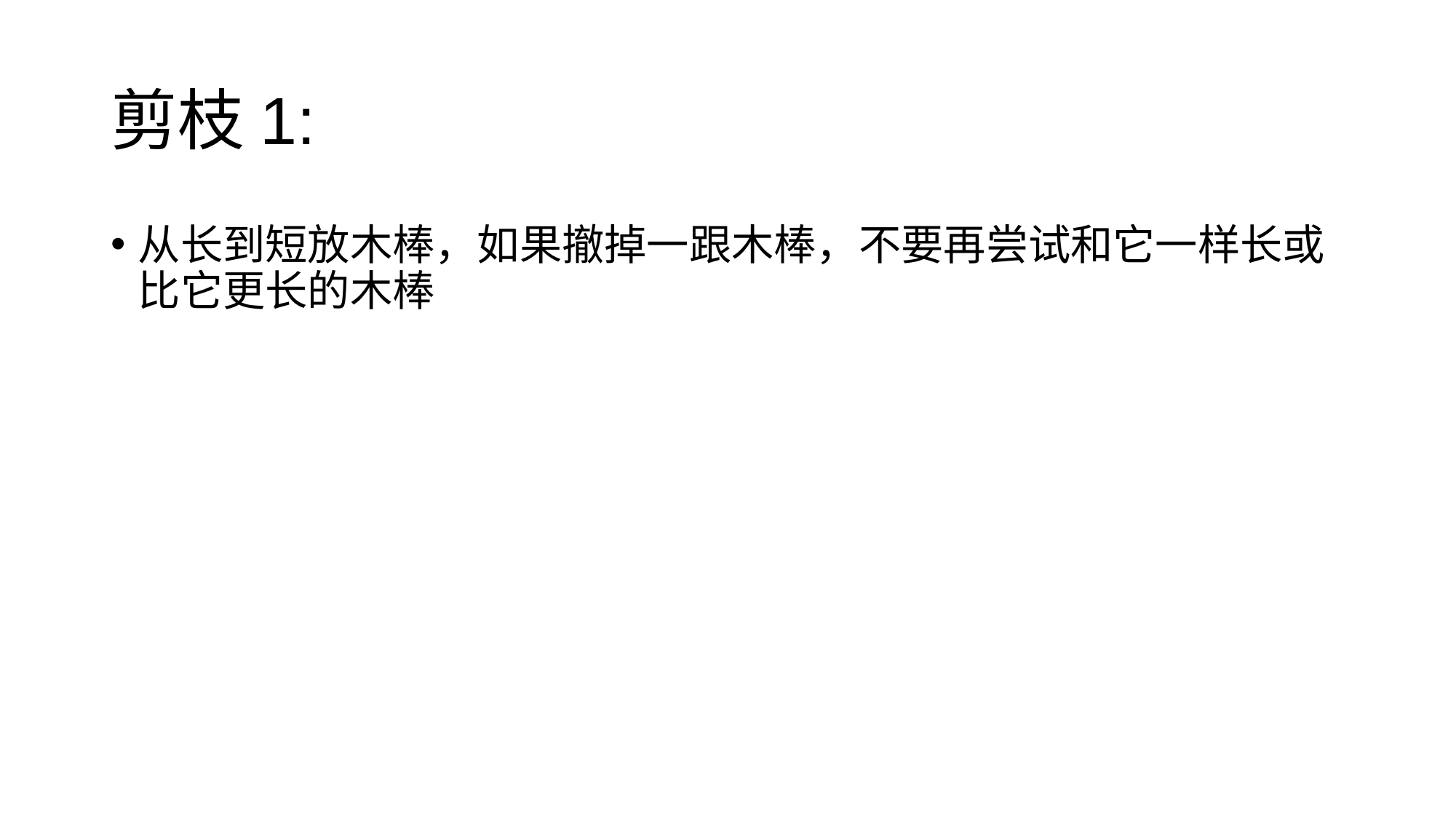

# 剪枝1:
从长到短放木棒，如果撤掉一跟木棒，不要再尝试和它一样长或比它更长的木棒